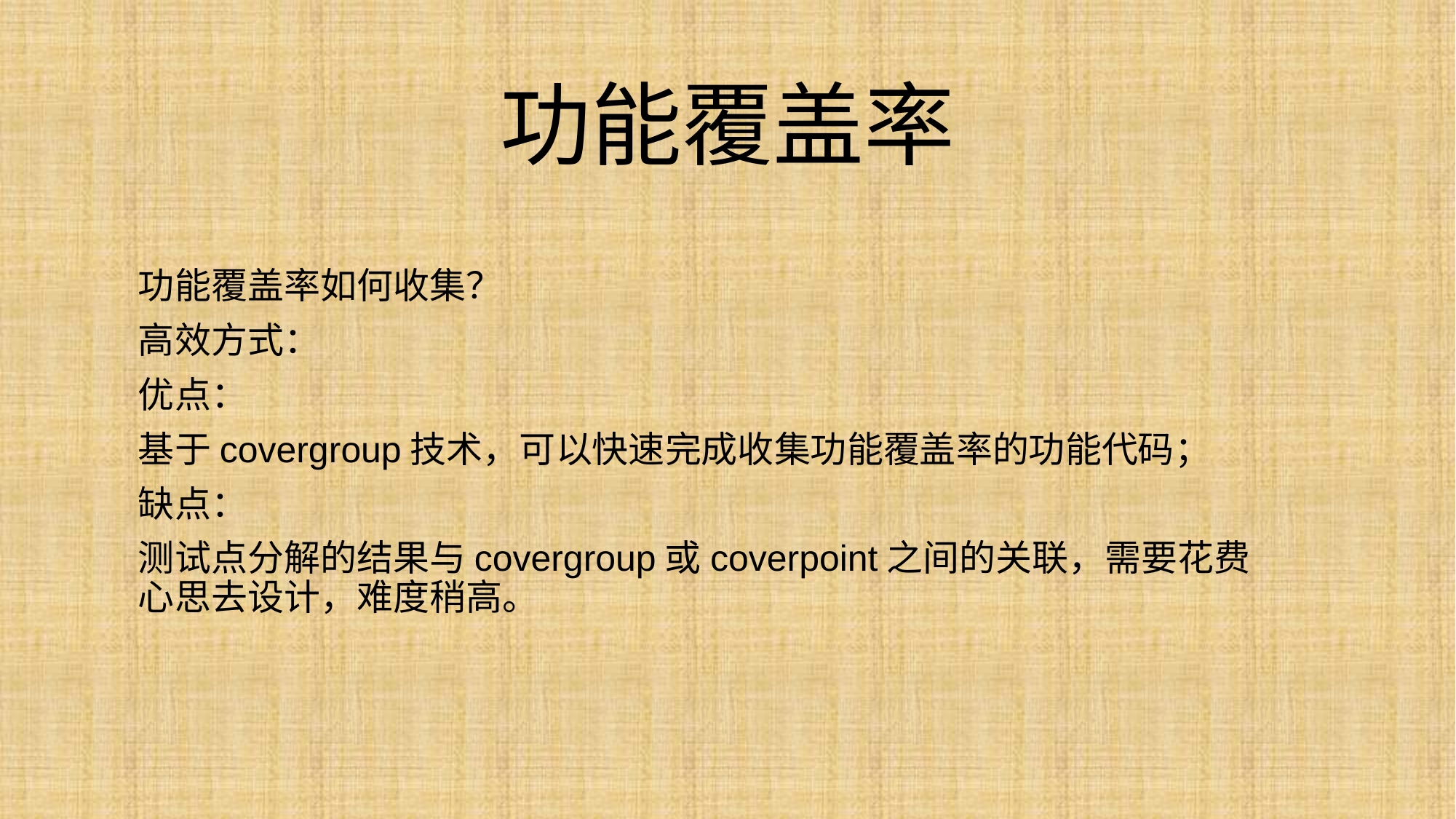

# 功能覆盖率
功能覆盖率如何收集？
高效方式：
优点：
基于covergroup技术，可以快速完成收集功能覆盖率的功能代码；
缺点：
测试点分解的结果与covergroup或coverpoint之间的关联，需要花费心思去设计，难度稍高。